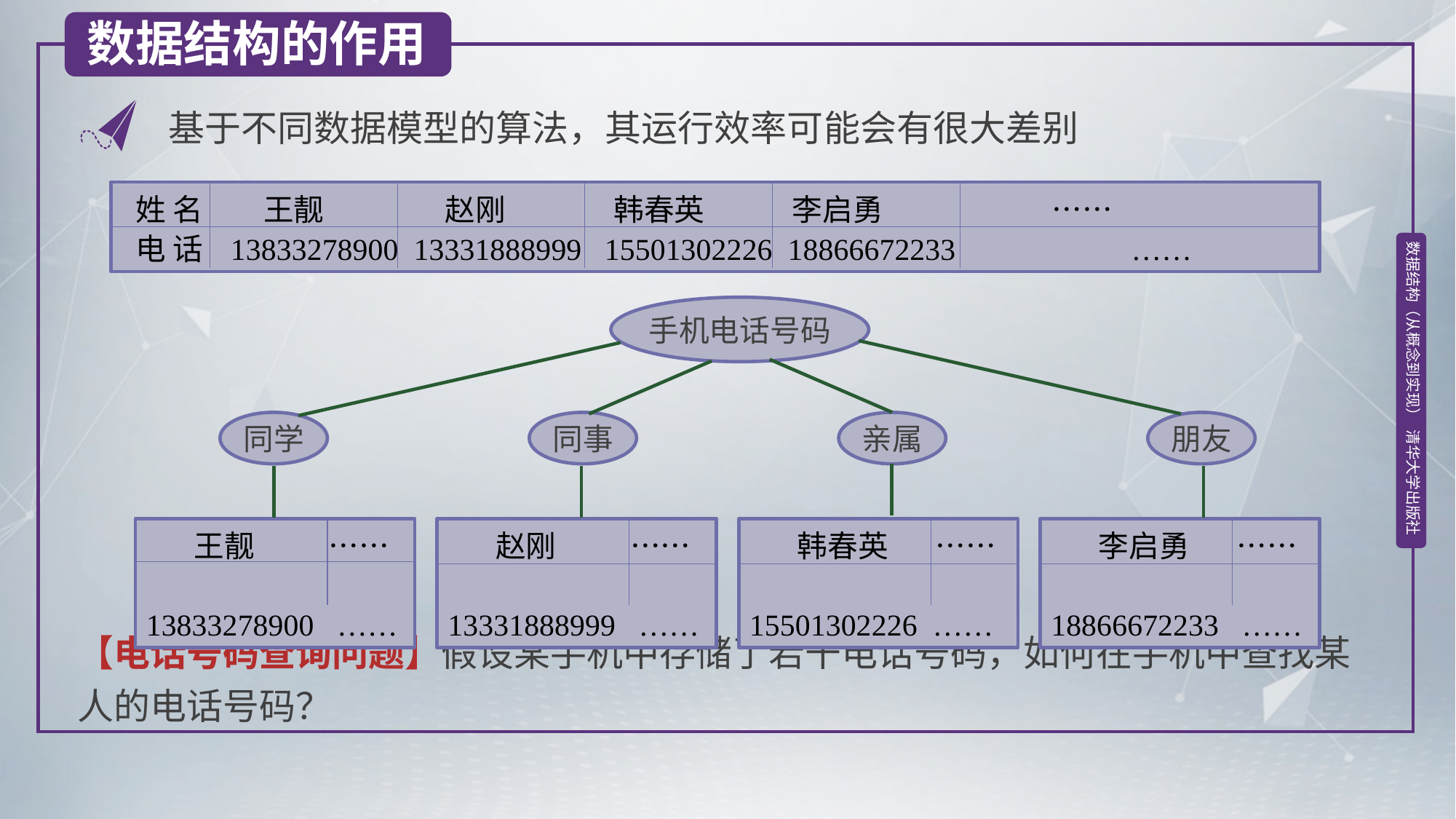

数据结构的作用

基于不同数据模型的算法，其运行效率可能会有很大差别

 姓 名         王靓                  赵刚                韩春英             李启勇                         ……
 电 话   13833278900  13331888999   15501302226  18866672233                       ……
手机电话号码
朋友
      李启勇       ……
18866672233   ……
同学
      王靓           ……
13833278900   ……
亲属
      韩春英       ……
15501302226  ……
同事
      赵刚           ……
13331888999   ……
【电话号码查询问题】假设某手机中存储了若干电话号码，如何在手机中查找某人的电话号码？